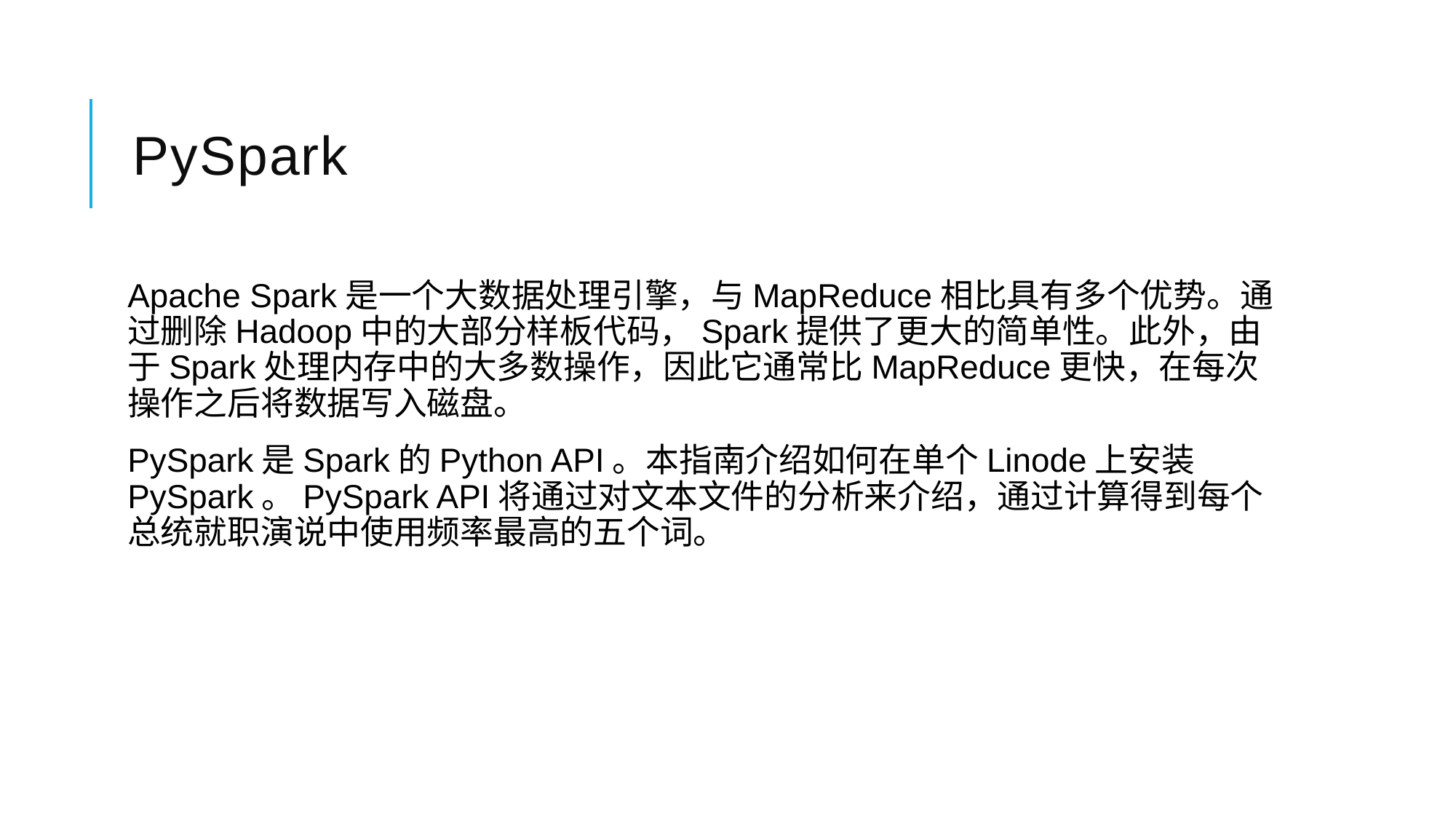

# PySpark
Apache Spark是一个大数据处理引擎，与MapReduce相比具有多个优势。通过删除Hadoop中的大部分样板代码，Spark提供了更大的简单性。此外，由于Spark处理内存中的大多数操作，因此它通常比MapReduce更快，在每次操作之后将数据写入磁盘。
PySpark是Spark的Python API。本指南介绍如何在单个Linode上安装PySpark。PySpark API将通过对文本文件的分析来介绍，通过计算得到每个总统就职演说中使用频率最高的五个词。